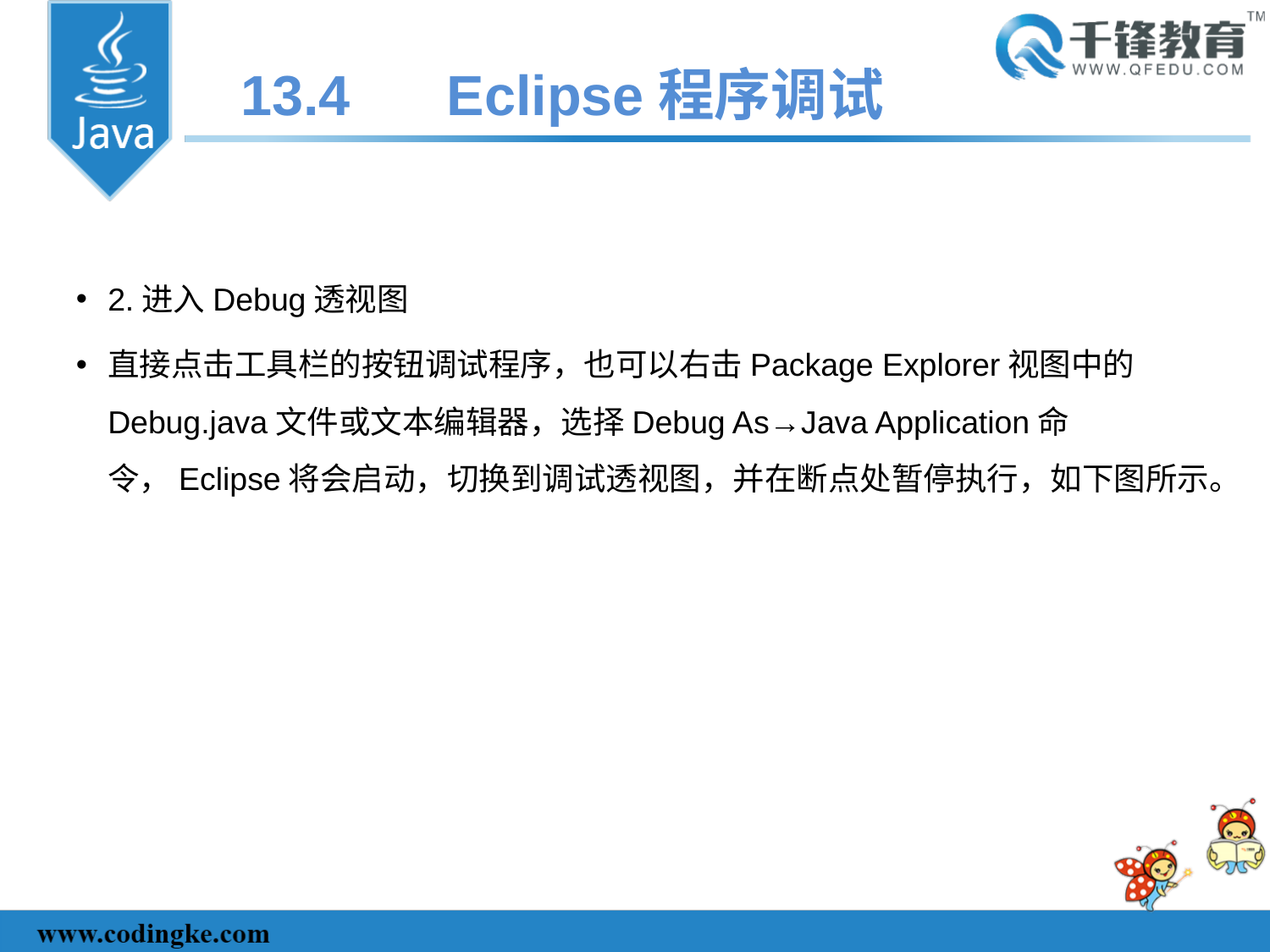

13.4	Eclipse程序调试

2.进入Debug透视图
直接点击工具栏的按钮调试程序，也可以右击Package Explorer视图中的Debug.java文件或文本编辑器，选择Debug As→Java Application命令，Eclipse将会启动，切换到调试透视图，并在断点处暂停执行，如下图所示。